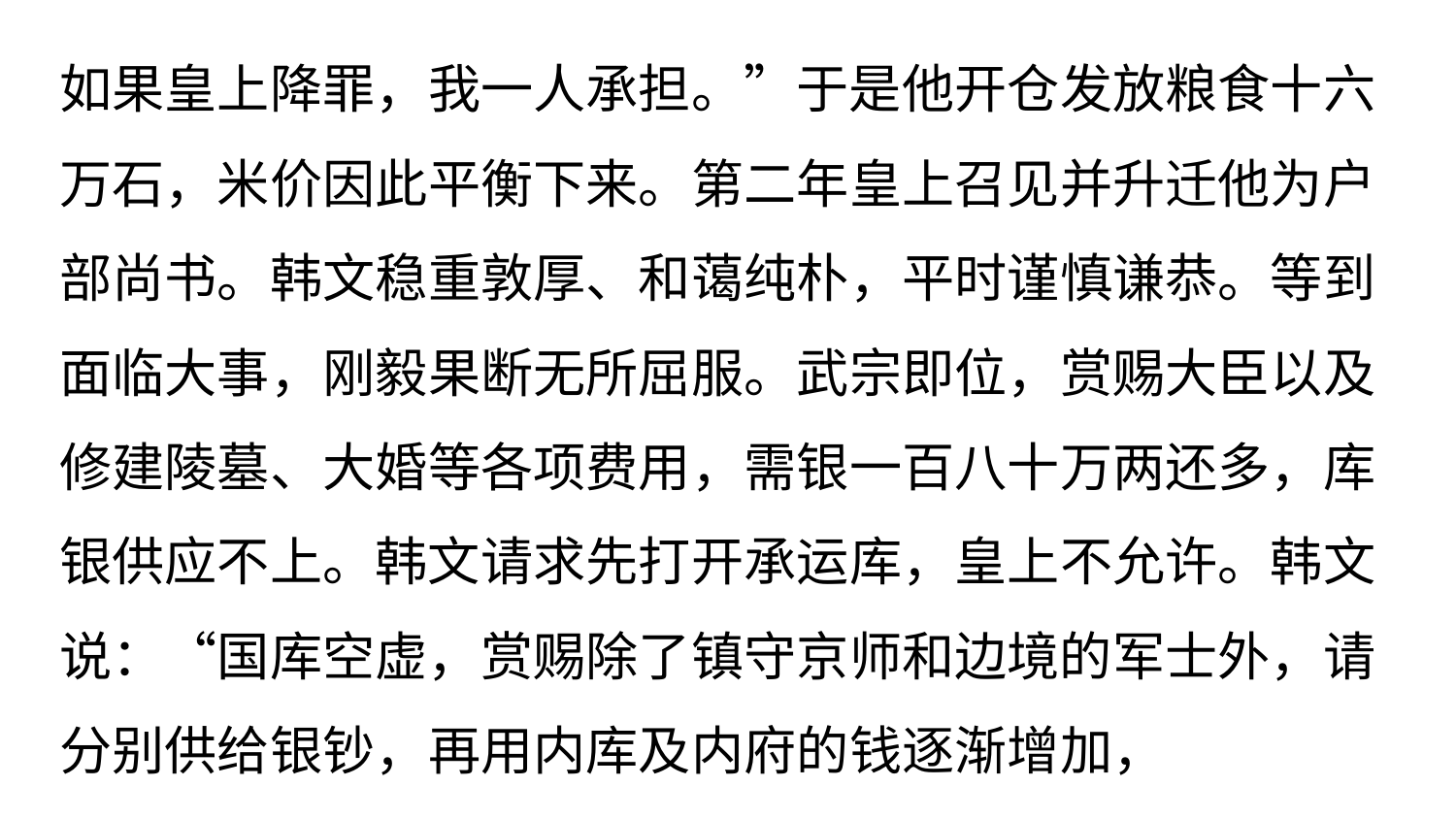

如果皇上降罪，我一人承担。”于是他开仓发放粮食十六万石，米价因此平衡下来。第二年皇上召见并升迁他为户部尚书。韩文稳重敦厚、和蔼纯朴，平时谨慎谦恭。等到面临大事，刚毅果断无所屈服。武宗即位，赏赐大臣以及修建陵墓、大婚等各项费用，需银一百八十万两还多，库银供应不上。韩文请求先打开承运库，皇上不允许。韩文说：“国库空虚，赏赐除了镇守京师和边境的军士外，请分别供给银钞，再用内库及内府的钱逐渐增加，